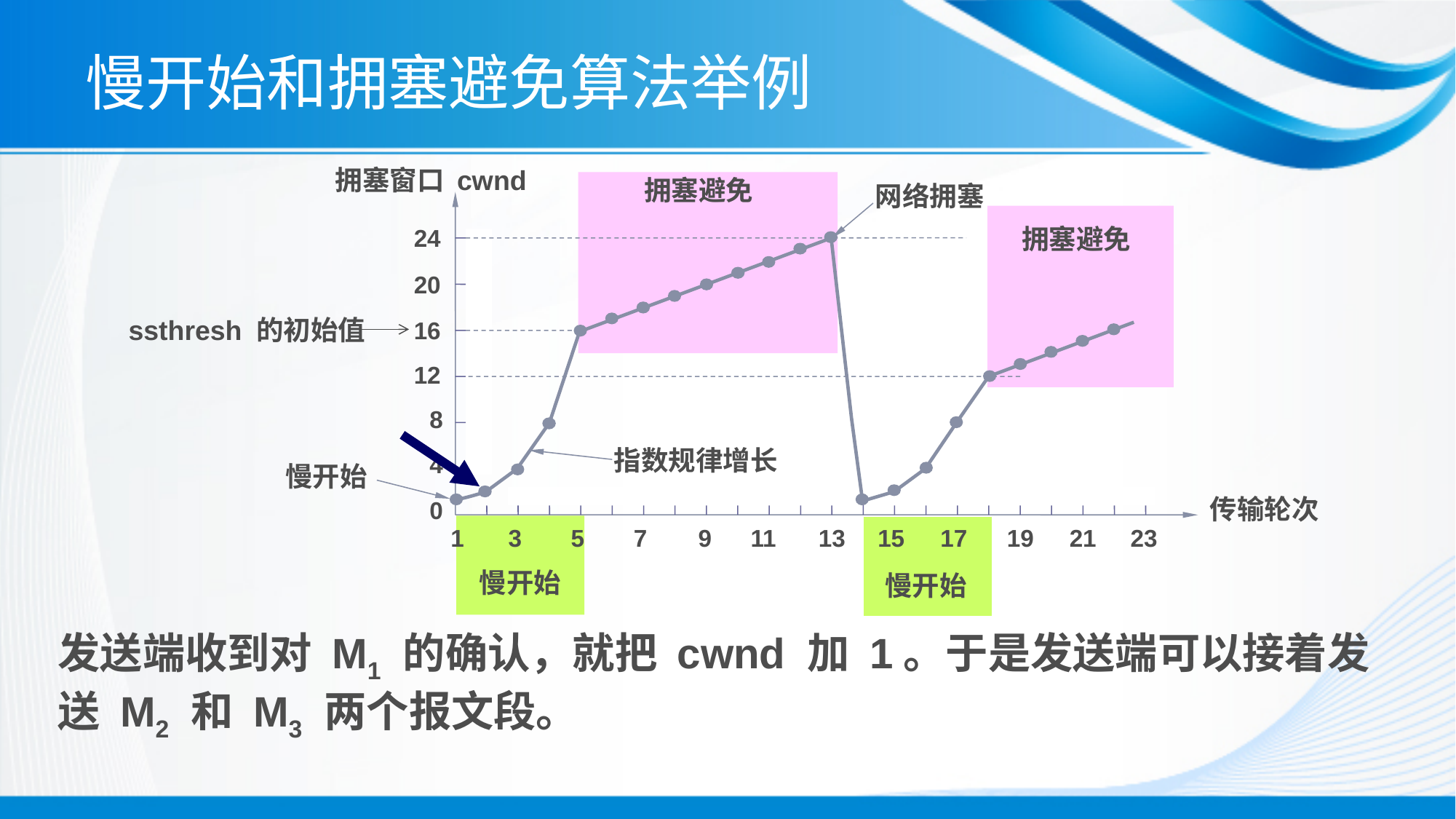

慢开始和拥塞避免算法举例
拥塞窗口 cwnd
拥塞避免

网络拥塞

拥塞避免
24

20

ssthresh 的初始值
16

12

8

指数规律增长
4

慢开始

传输轮次

0

1
3
5
7
9
11
13
15
17
19
21
23
慢开始
慢开始
发送端收到对 M1 的确认，就把 cwnd 加 1。于是发送端可以接着发送 M2 和 M3 两个报文段。